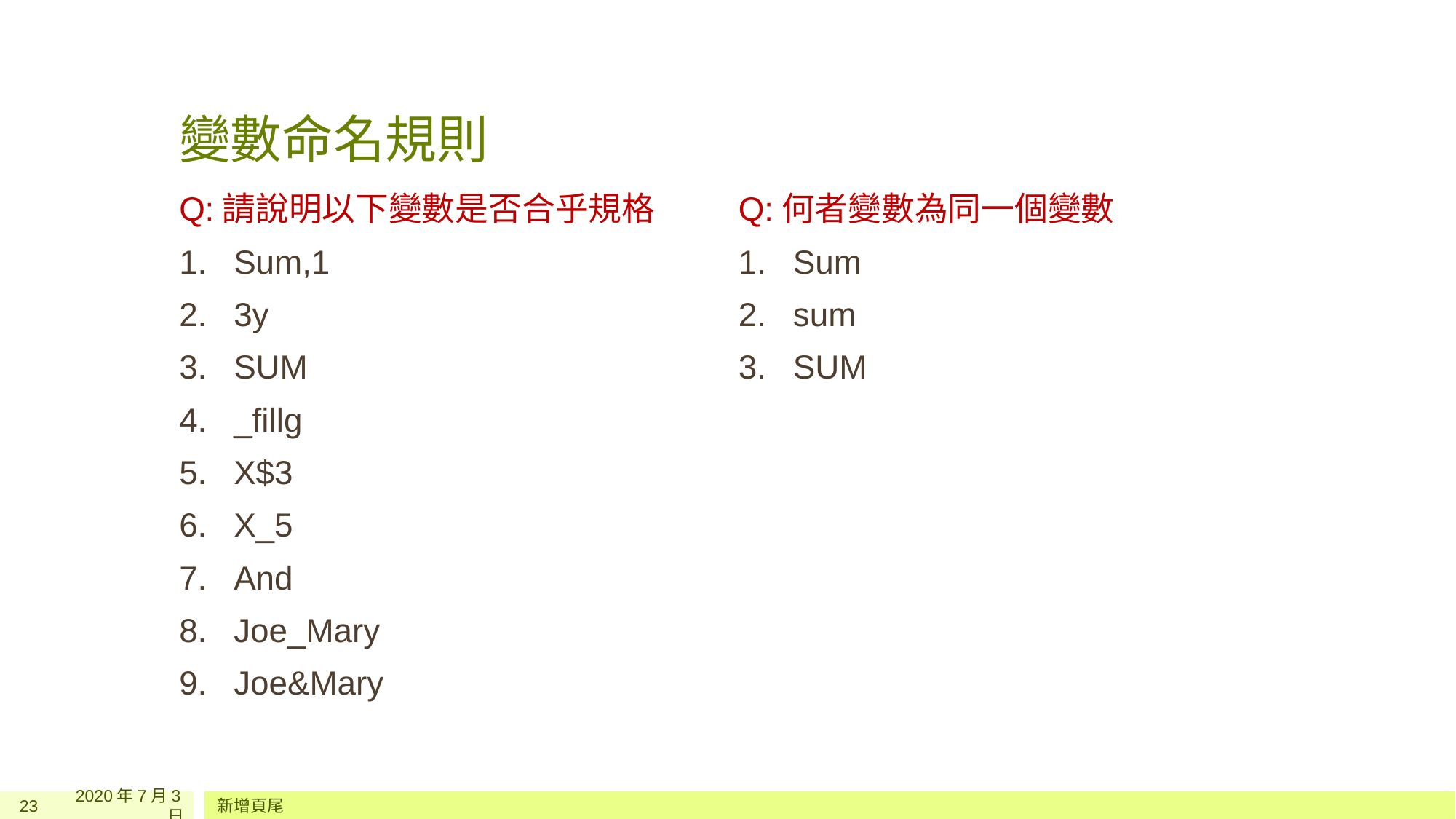

# 變數命名規則
Q:請說明以下變數是否合乎規格
Sum,1
3y
SUM
_fillg
X$3
X_5
And
Joe_Mary
Joe&Mary

Q:何者變數為同一個變數
Sum
sum
SUM

23
2020年7月3日
新增頁尾